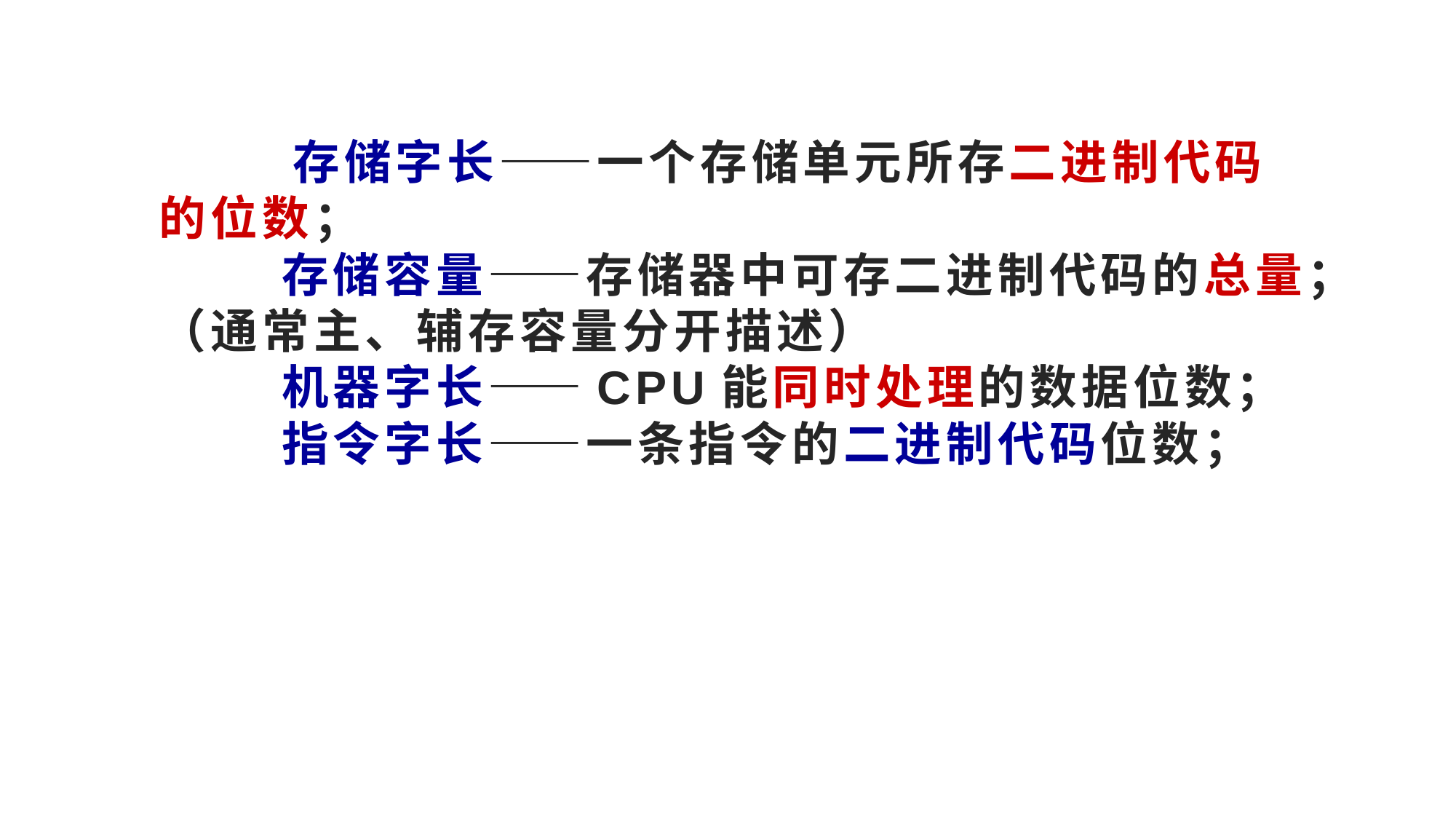

# 存储字长——一个存储单元所存二进制代码的位数； 存储容量——存储器中可存二进制代码的总量；（通常主、辅存容量分开描述） 机器字长——CPU能同时处理的数据位数； 指令字长——一条指令的二进制代码位数；